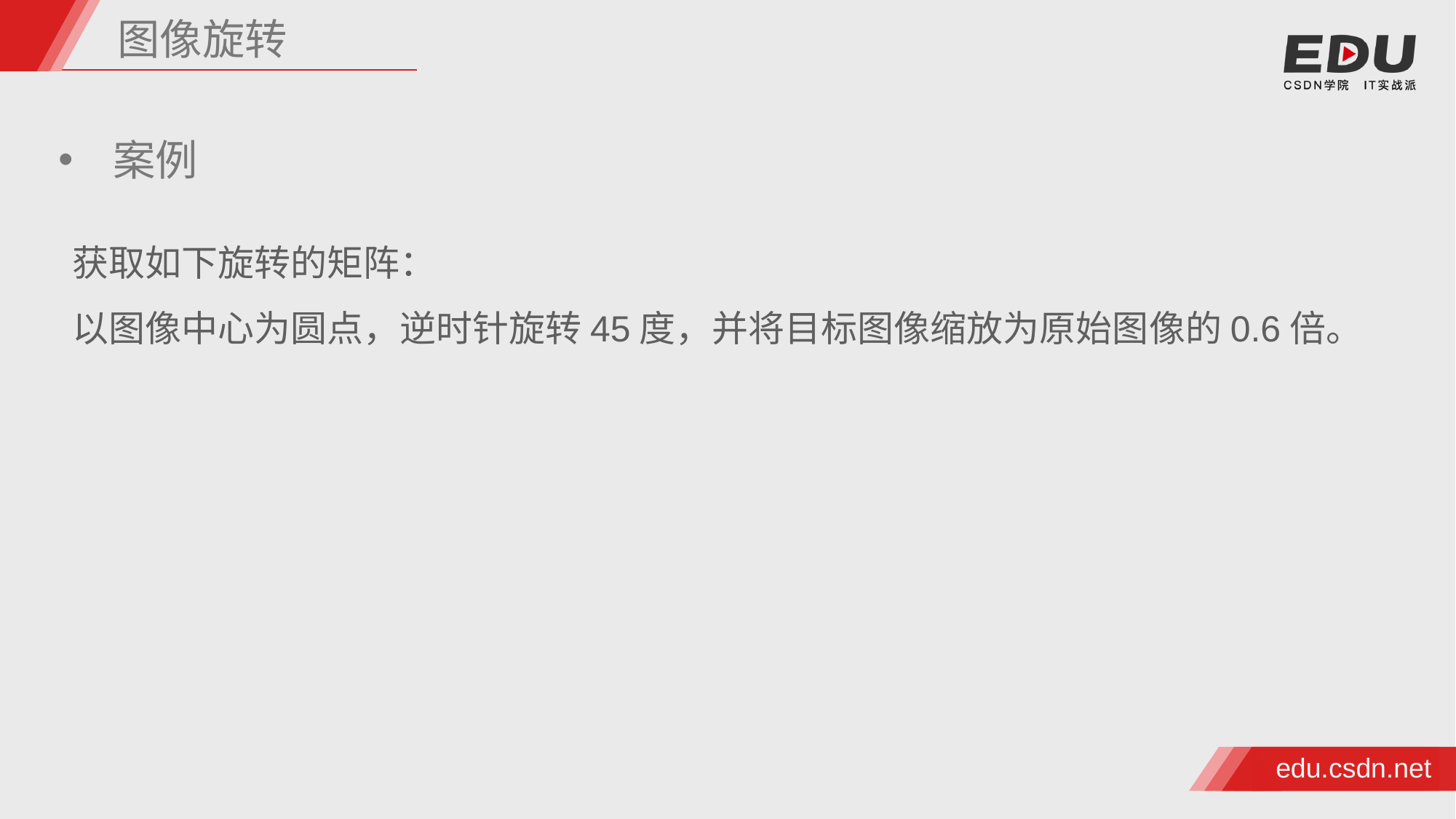

图像旋转

案例
获取如下旋转的矩阵：
以图像中心为圆点，逆时针旋转45度，并将目标图像缩放为原始图像的0.6倍。